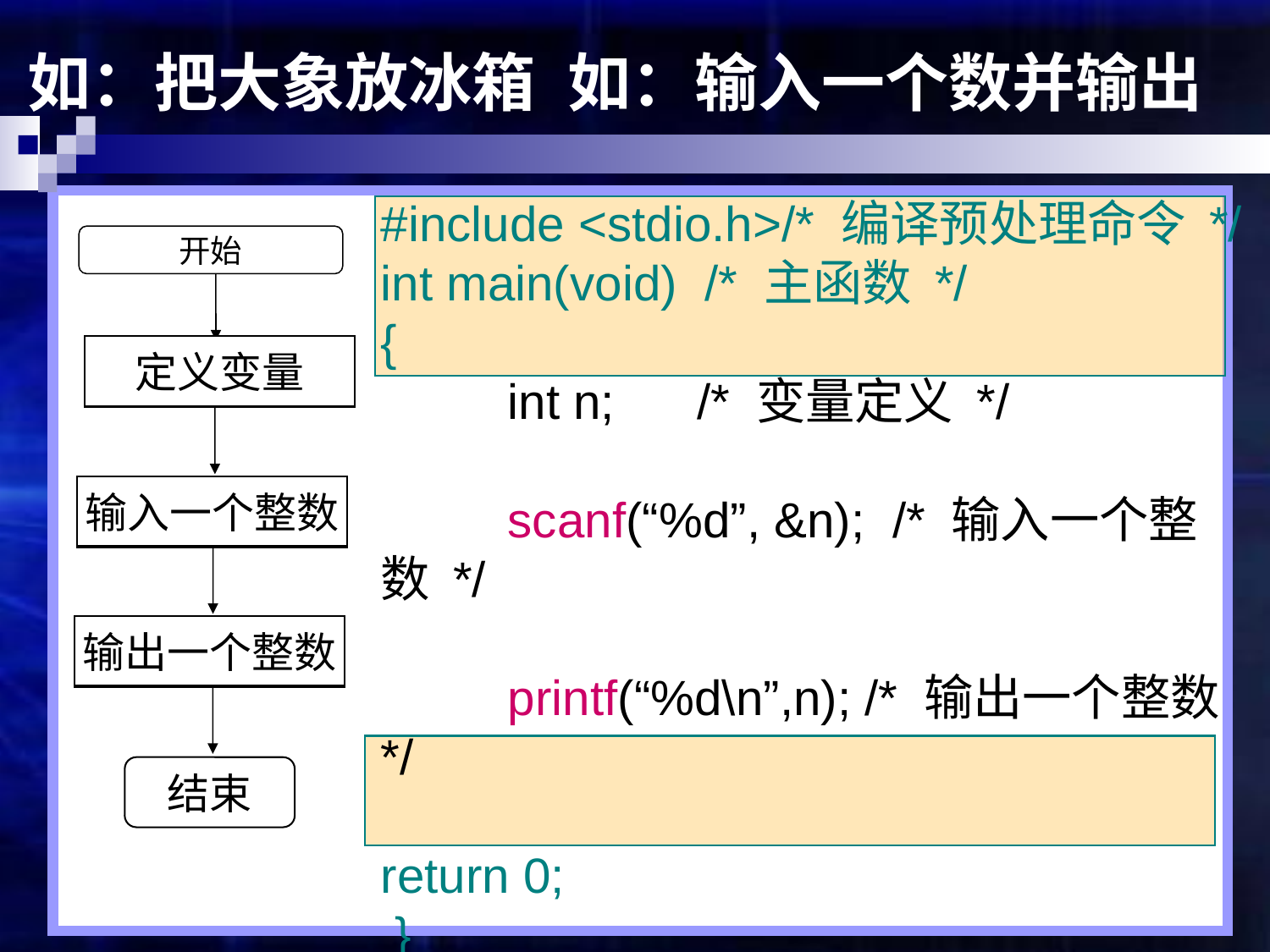

如：把大象放冰箱
如：输入一个数并输出
#include <stdio.h>/* 编译预处理命令 */
int main(void)  /* 主函数 */
{
	int n;      /* 变量定义 */

	scanf(“%d”, &n);  /* 输入一个整数 */

	printf(“%d\n”,n); /* 输出一个整数 */

return 0;
 }

开始

定义变量
打开冰箱

输入一个整数
大象放进冰箱

输出一个整数
关上冰箱

结束